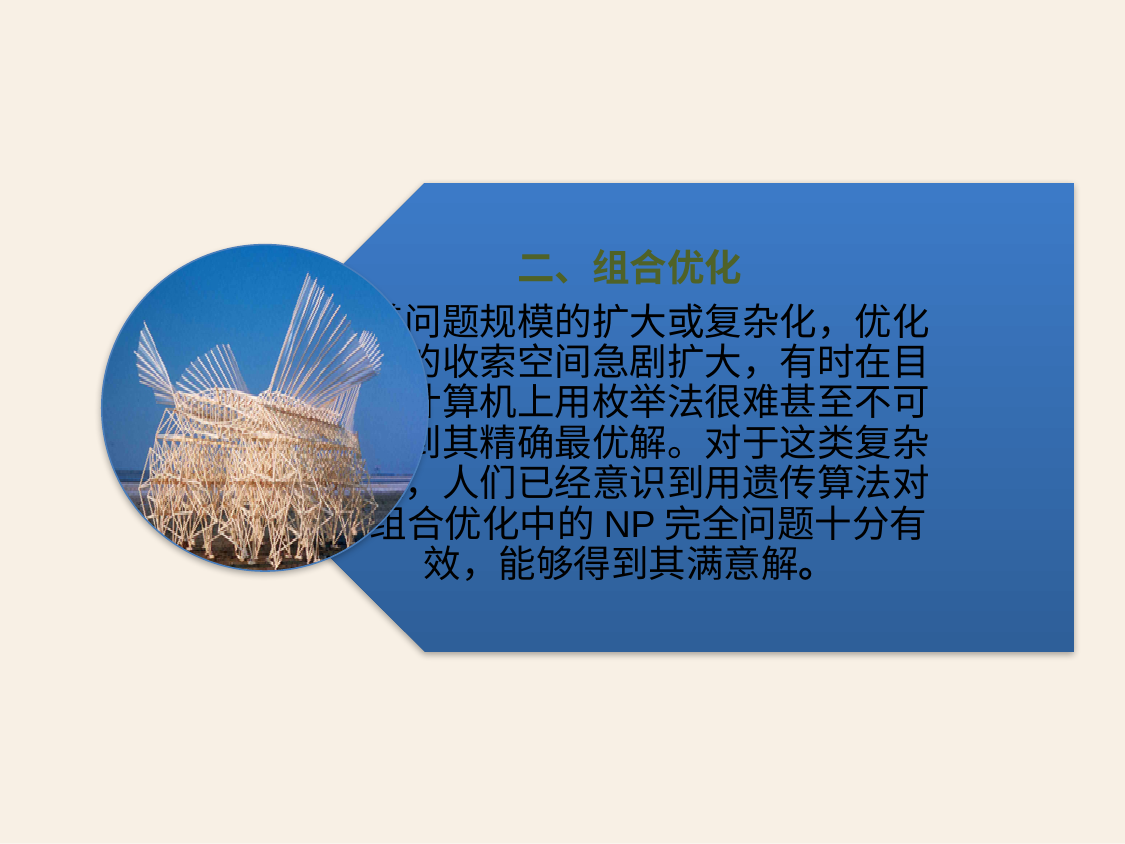

二、组合优化
随着问题规模的扩大或复杂化，优化问题的收索空间急剧扩大，有时在目前的计算机上用枚举法很难甚至不可能得到其精确最优解。对于这类复杂问题，人们已经意识到用遗传算法对于组合优化中的NP完全问题十分有效，能够得到其满意解。